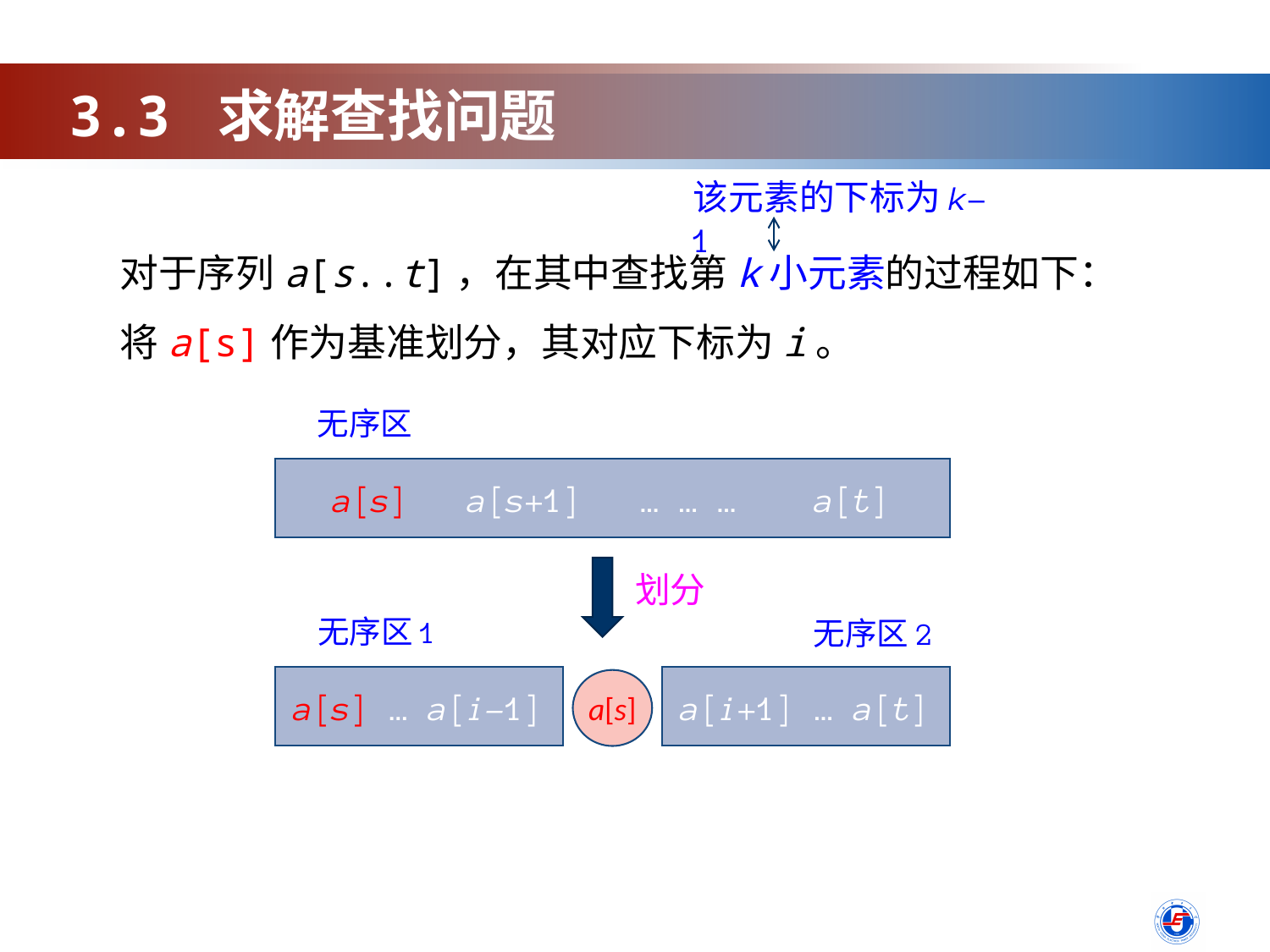

3.3 求解查找问题
该元素的下标为k-1
　　对于序列a[s..t]，在其中查找第k小元素的过程如下：
　　将a[s]作为基准划分，其对应下标为i。
无序区
a[s]   a[s+1]   … … …    a[t]

划分
无序区1
无序区2
a[s] … a[i-1]
a[i+1] … a[t]
a[s]